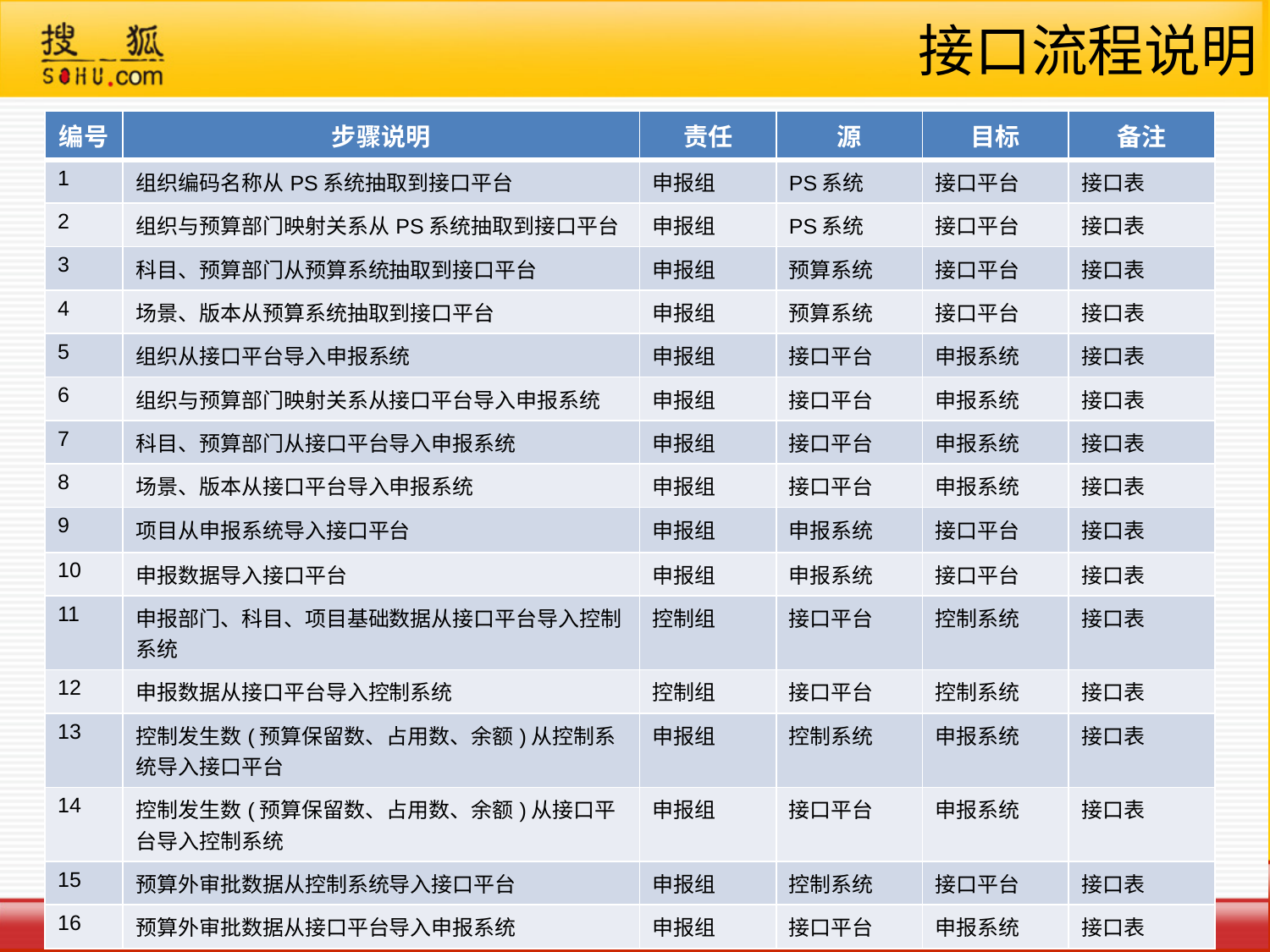

# 接口流程说明
| 编号 | 步骤说明 | 责任 | 源 | 目标 | 备注 |
| --- | --- | --- | --- | --- | --- |
| 1 | 组织编码名称从PS系统抽取到接口平台 | 申报组 | PS系统 | 接口平台 | 接口表 |
| 2 | 组织与预算部门映射关系从PS系统抽取到接口平台 | 申报组 | PS系统 | 接口平台 | 接口表 |
| 3 | 科目、预算部门从预算系统抽取到接口平台 | 申报组 | 预算系统 | 接口平台 | 接口表 |
| 4 | 场景、版本从预算系统抽取到接口平台 | 申报组 | 预算系统 | 接口平台 | 接口表 |
| 5 | 组织从接口平台导入申报系统 | 申报组 | 接口平台 | 申报系统 | 接口表 |
| 6 | 组织与预算部门映射关系从接口平台导入申报系统 | 申报组 | 接口平台 | 申报系统 | 接口表 |
| 7 | 科目、预算部门从接口平台导入申报系统 | 申报组 | 接口平台 | 申报系统 | 接口表 |
| 8 | 场景、版本从接口平台导入申报系统 | 申报组 | 接口平台 | 申报系统 | 接口表 |
| 9 | 项目从申报系统导入接口平台 | 申报组 | 申报系统 | 接口平台 | 接口表 |
| 10 | 申报数据导入接口平台 | 申报组 | 申报系统 | 接口平台 | 接口表 |
| 11 | 申报部门、科目、项目基础数据从接口平台导入控制系统 | 控制组 | 接口平台 | 控制系统 | 接口表 |
| 12 | 申报数据从接口平台导入控制系统 | 控制组 | 接口平台 | 控制系统 | 接口表 |
| 13 | 控制发生数(预算保留数、占用数、余额)从控制系统导入接口平台 | 申报组 | 控制系统 | 申报系统 | 接口表 |
| 14 | 控制发生数(预算保留数、占用数、余额)从接口平台导入控制系统 | 申报组 | 接口平台 | 申报系统 | 接口表 |
| 15 | 预算外审批数据从控制系统导入接口平台 | 申报组 | 控制系统 | 接口平台 | 接口表 |
| 16 | 预算外审批数据从接口平台导入申报系统 | 申报组 | 接口平台 | 申报系统 | 接口表 |
3